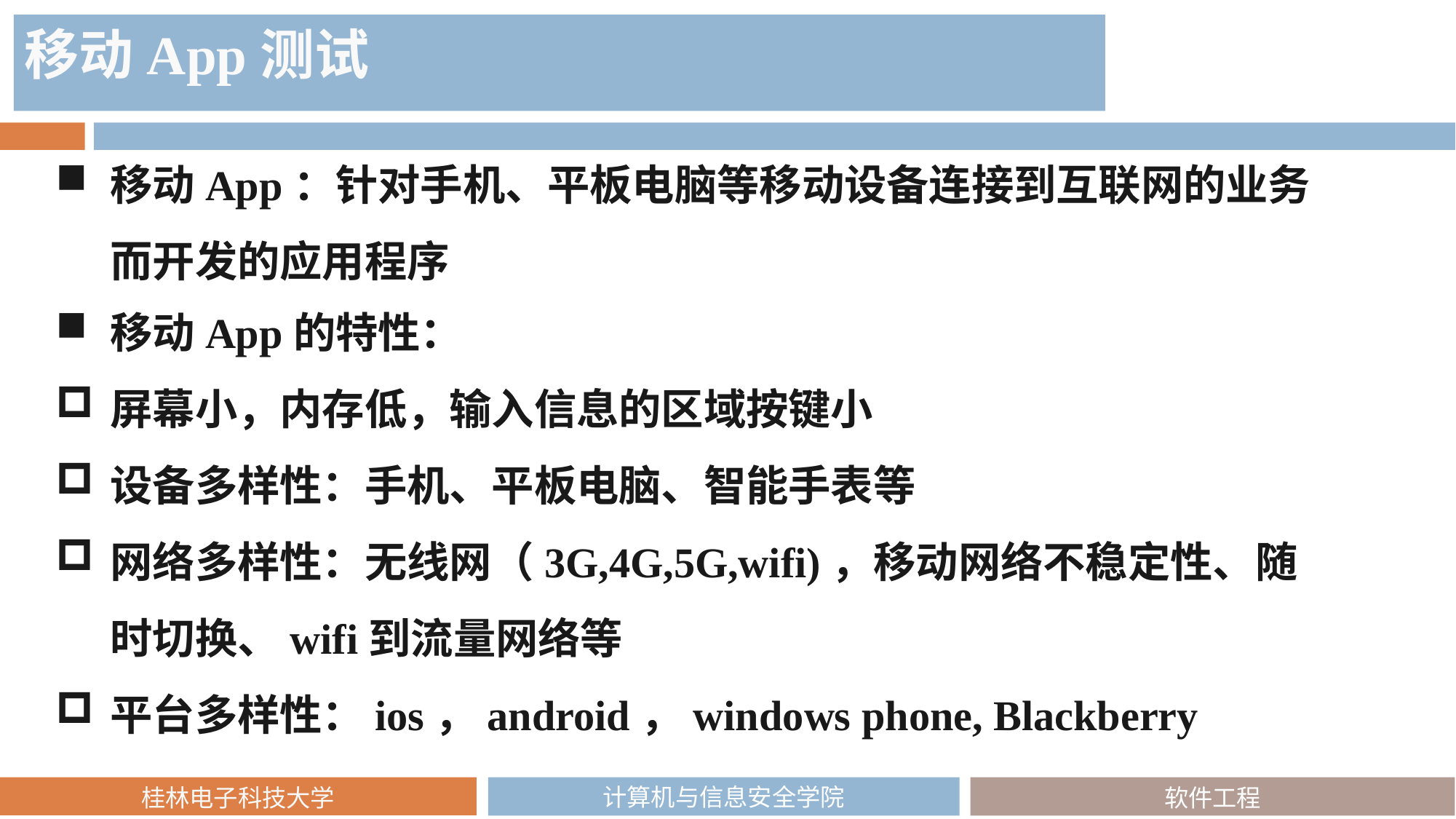

移动App测试
移动App：针对手机、平板电脑等移动设备连接到互联网的业务而开发的应用程序
移动App的特性：
屏幕小，内存低，输入信息的区域按键小
设备多样性：手机、平板电脑、智能手表等
网络多样性：无线网（3G,4G,5G,wifi)，移动网络不稳定性、随时切换、wifi到流量网络等
平台多样性：ios，android，windows phone, Blackberry